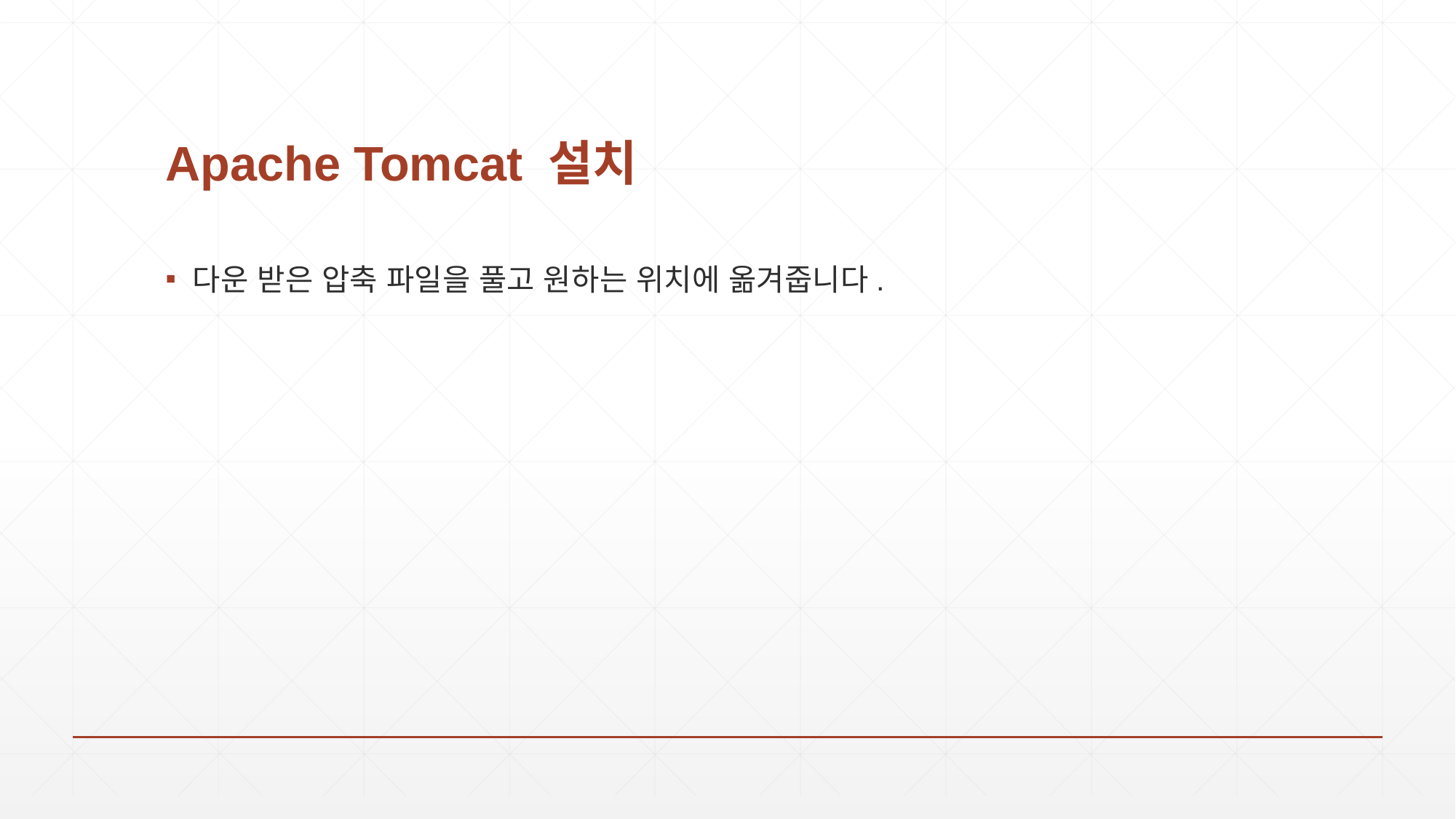

# Apache Tomcat 설치
다운 받은 압축 파일을 풀고 원하는 위치에 옮겨줍니다.